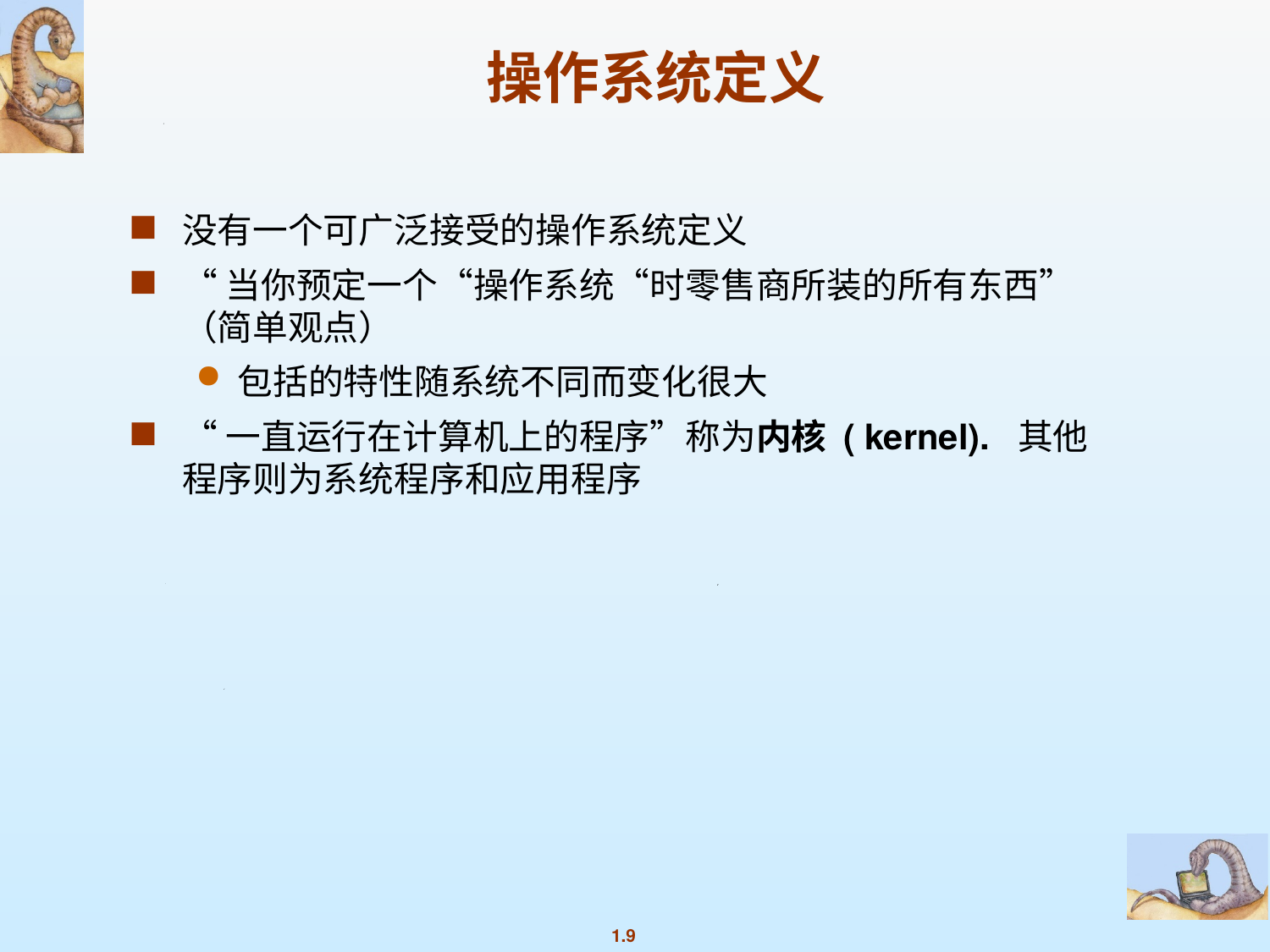

# 操作系统定义
没有一个可广泛接受的操作系统定义
“当你预定一个“操作系统“时零售商所装的所有东西” （简单观点）
包括的特性随系统不同而变化很大
“一直运行在计算机上的程序”称为内核 ( kernel).  其他程序则为系统程序和应用程序